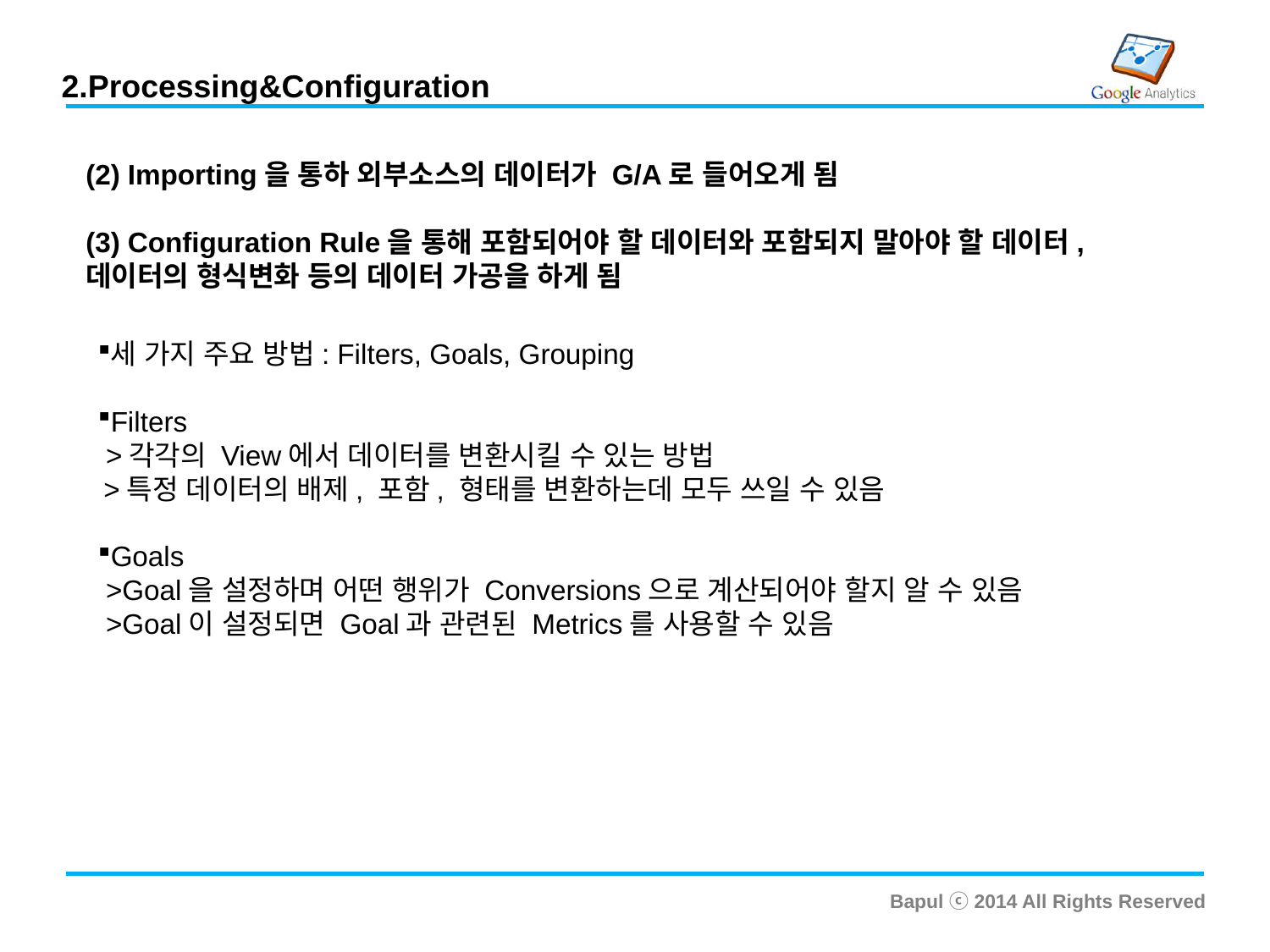

2.Processing&Configuration

(2) Importing을 통하 외부소스의 데이터가 G/A로 들어오게 됨

(3) Configuration Rule을 통해 포함되어야 할 데이터와 포함되지 말아야 할 데이터,  데이터의 형식변화 등의 데이터 가공을 하게 됨
세 가지 주요 방법: Filters, Goals, Grouping

Filters
 >각각의 View에서 데이터를 변환시킬 수 있는 방법
   >특정 데이터의 배제, 포함, 형태를 변환하는데 모두 쓰일 수 있음

Goals
 >Goal을 설정하며 어떤 행위가 Conversions으로 계산되어야 할지 알 수 있음
 >Goal이 설정되면 Goal과 관련된 Metrics를 사용할 수 있음